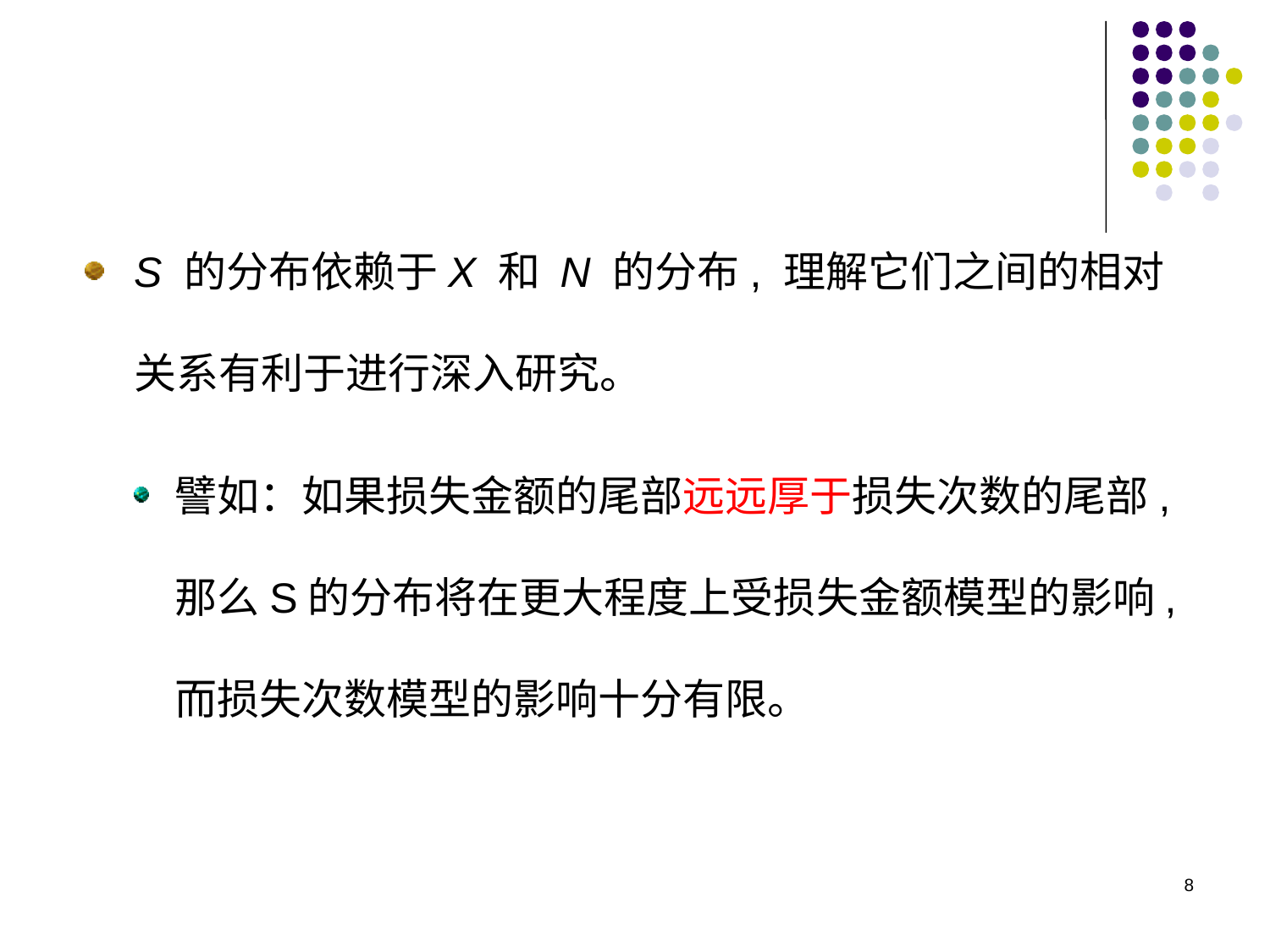

S 的分布依赖于X 和 N 的分布, 理解它们之间的相对关系有利于进行深入研究。
譬如：如果损失金额的尾部远远厚于损失次数的尾部, 那么S的分布将在更大程度上受损失金额模型的影响, 而损失次数模型的影响十分有限。
8